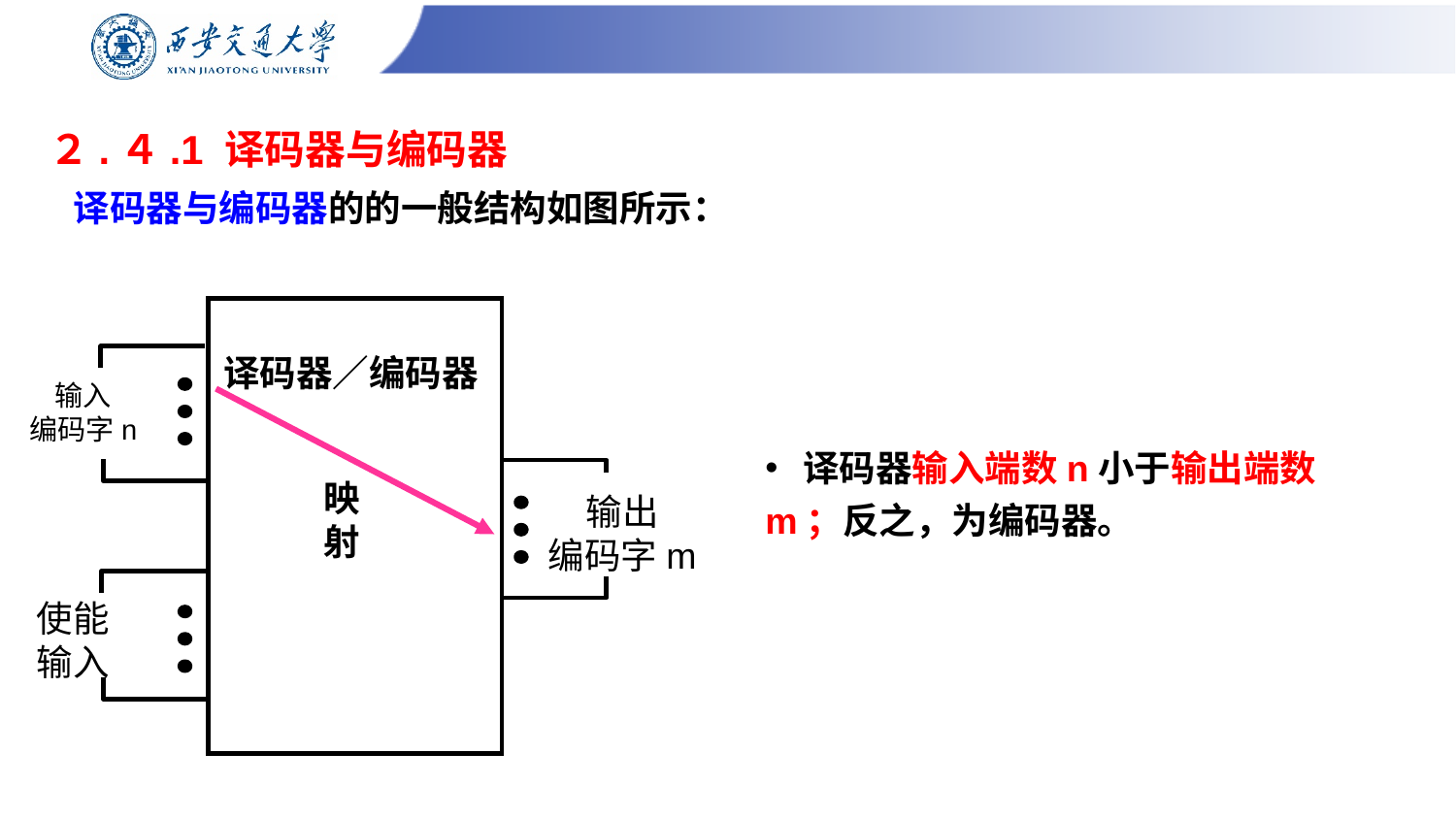

２.４.1 译码器与编码器
  译码器与编码器的的一般结构如图所示：

译码器／编码器

输入
编码字n

映射
输出
编码字m

使能
输入

  译码器输入端数n小于输出端数m；反之，为编码器。